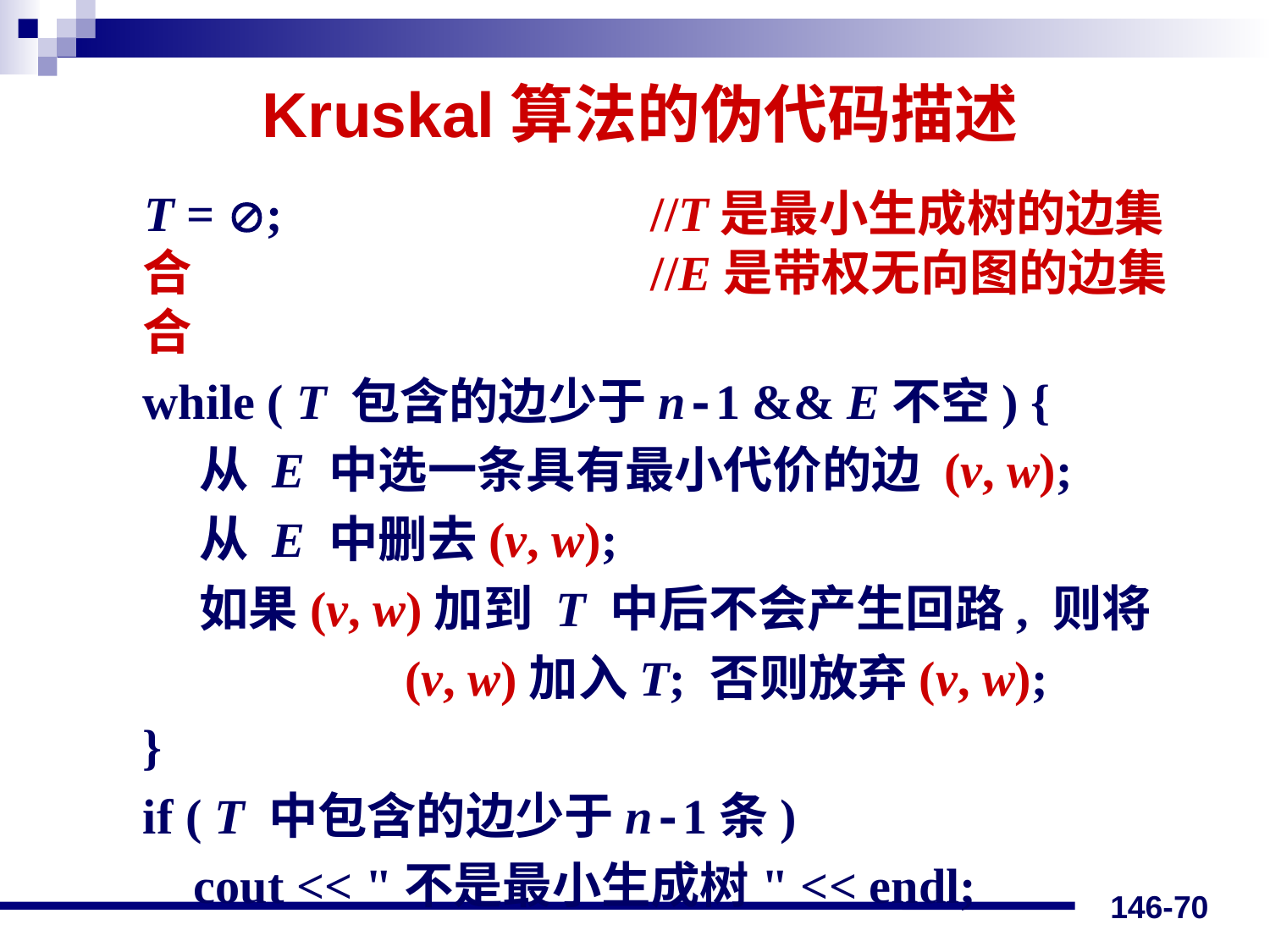

# Kruskal算法的伪代码描述
    T = ∅;			//T是最小生成树的边集合 				//E是带权无向图的边集合
	while ( T 包含的边少于n-1 && E不空) {
	    从 E 中选一条具有最小代价的边 (v, w);
	    从 E 中删去(v, w);
	    如果(v, w)加到 T 中后不会产生回路, 则将
		           (v, w)加入T; 否则放弃(v, w);
	}
	if ( T 中包含的边少于n-1条)
        cout << "不是最小生成树" << endl;
146-70